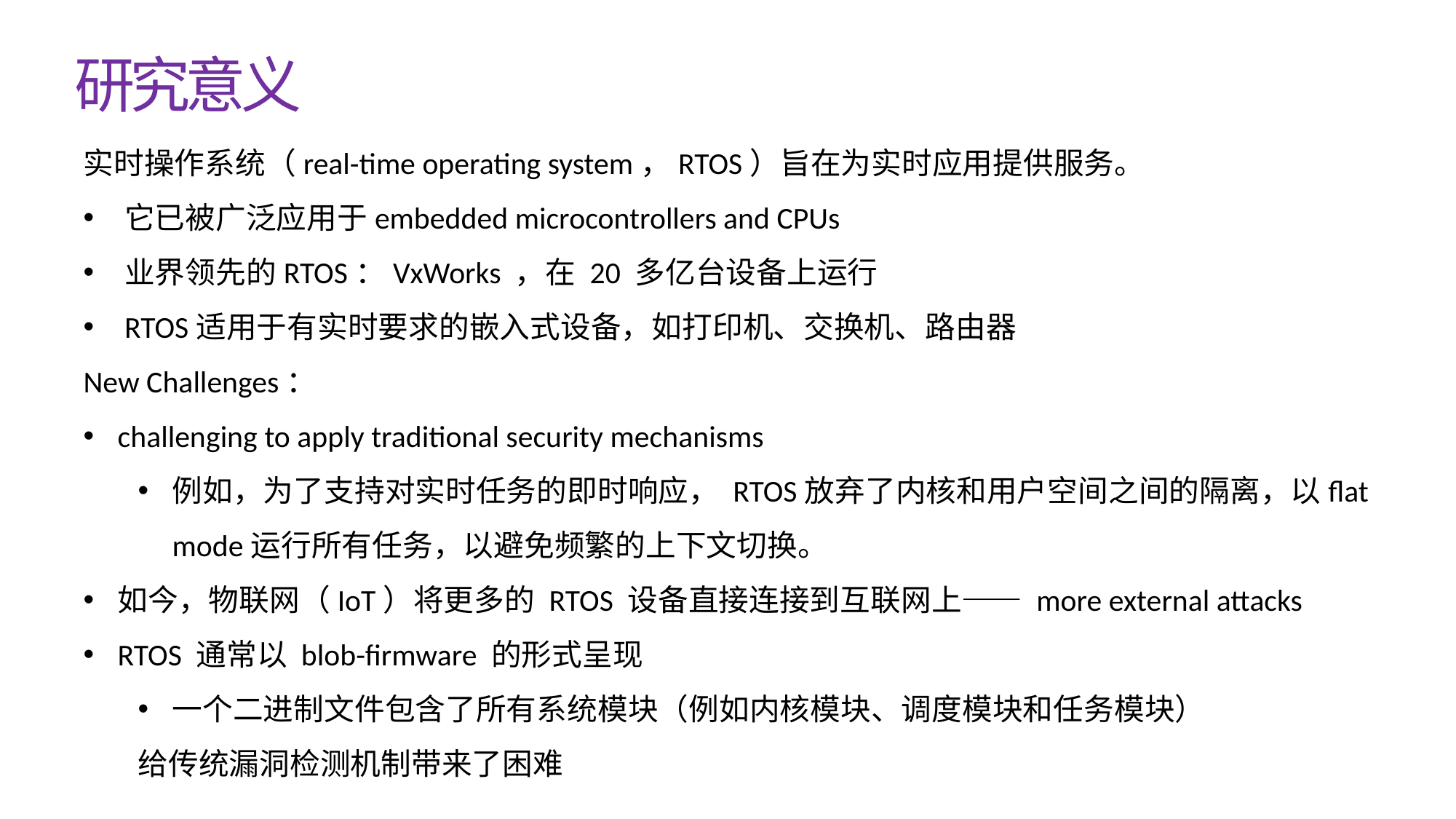

研究意义
实时操作系统（real-time operating system，RTOS）旨在为实时应用提供服务。
它已被广泛应用于embedded microcontrollers and CPUs
业界领先的RTOS：VxWorks ，在 20 多亿台设备上运行
RTOS适用于有实时要求的嵌入式设备，如打印机、交换机、路由器
New Challenges：
challenging to apply traditional security mechanisms
例如，为了支持对实时任务的即时响应， RTOS放弃了内核和用户空间之间的隔离，以flat mode运行所有任务，以避免频繁的上下文切换。
如今，物联网（IoT）将更多的 RTOS 设备直接连接到互联网上—— more external attacks
RTOS 通常以 blob-firmware 的形式呈现
一个二进制文件包含了所有系统模块（例如内核模块、调度模块和任务模块）
给传统漏洞检测机制带来了困难